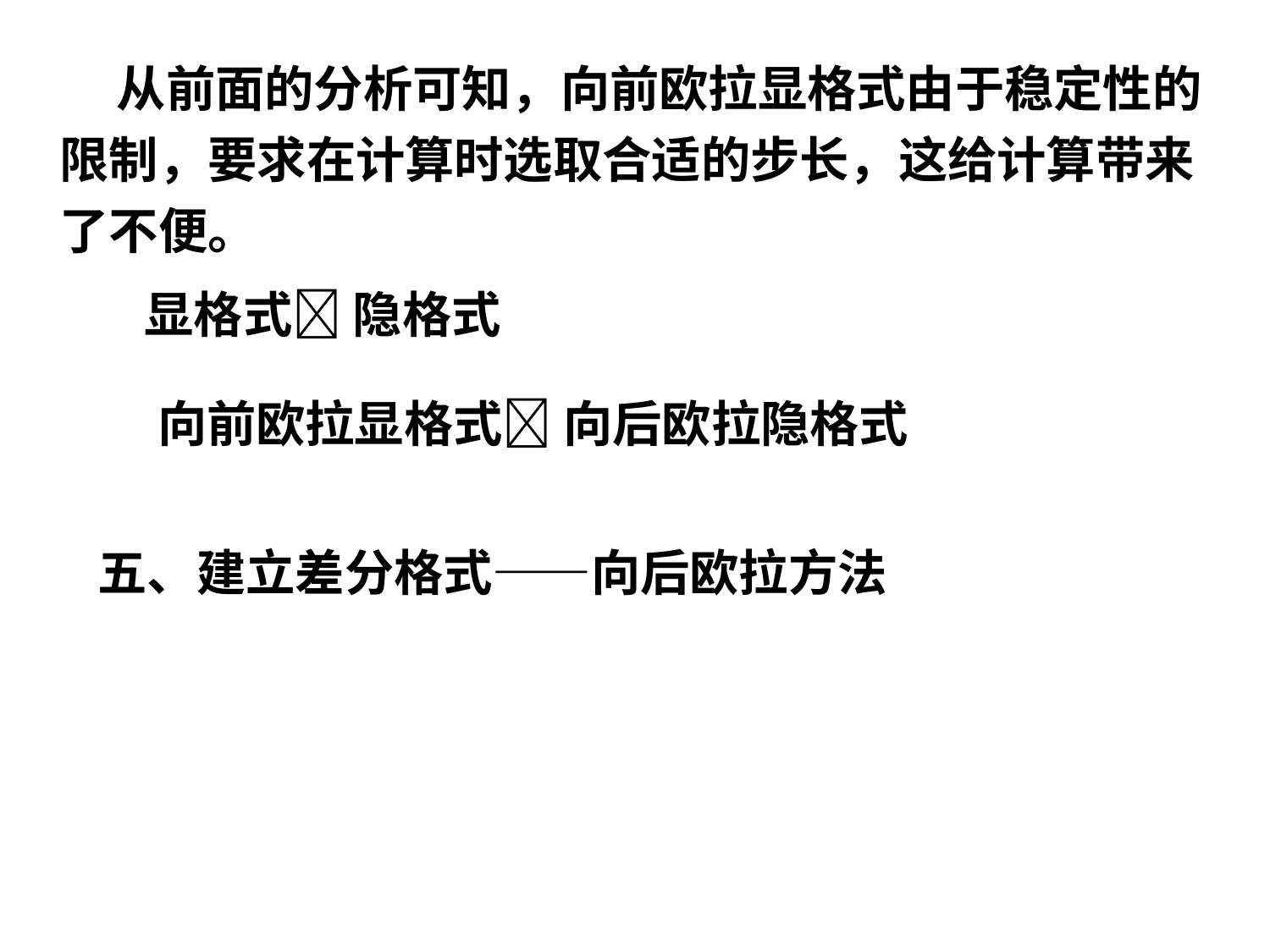

从前面的分析可知，向前欧拉显格式由于稳定性的
限制，要求在计算时选取合适的步长，这给计算带来
了不便。
显格式→ 隐格式
向前欧拉显格式→ 向后欧拉隐格式
五、建立差分格式——向后欧拉方法